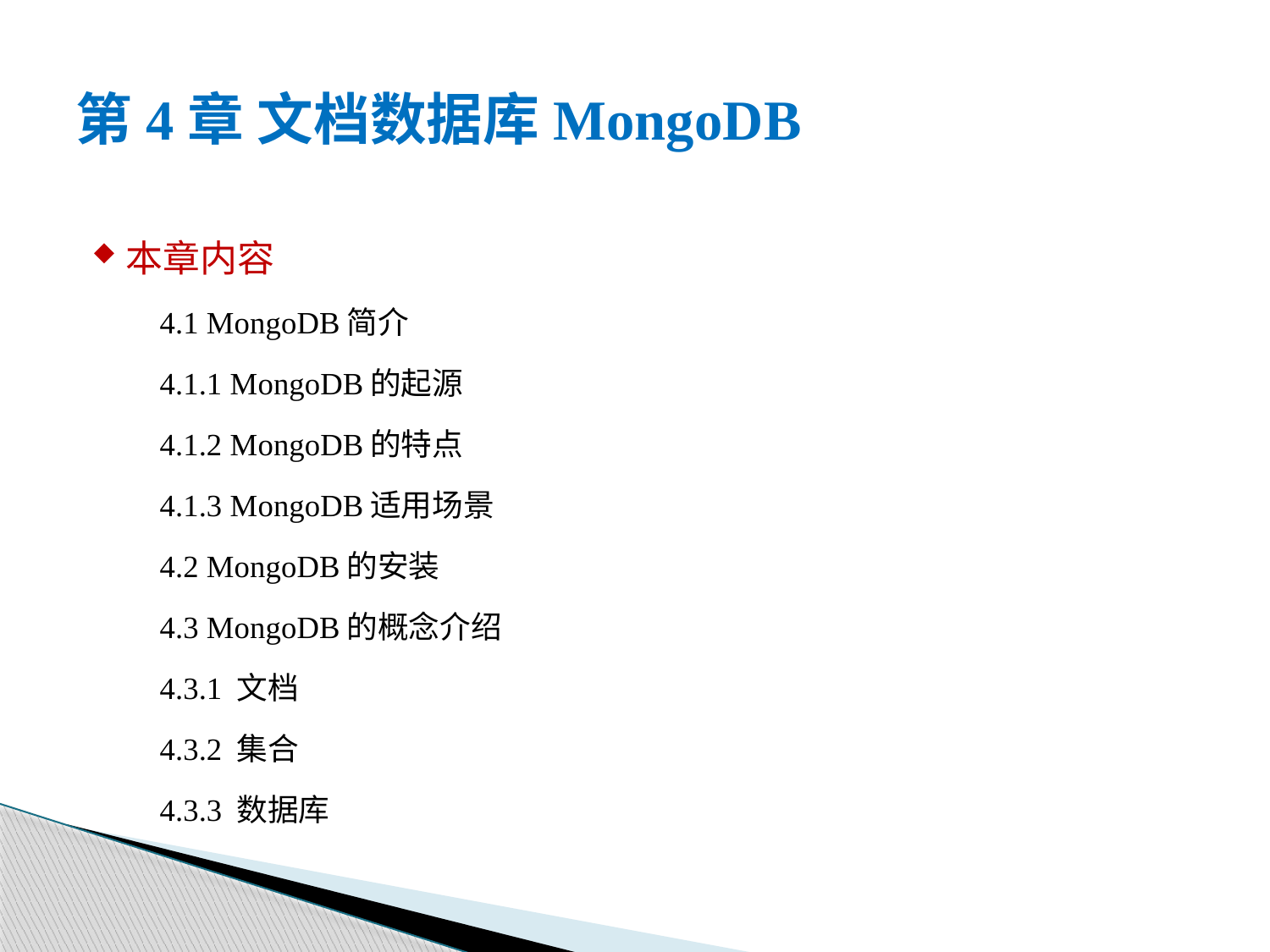

# 第4章 文档数据库MongoDB
本章内容
	4.1 MongoDB简介
		4.1.1 MongoDB的起源
		4.1.2 MongoDB的特点
		4.1.3 MongoDB适用场景
	4.2 MongoDB的安装
	4.3 MongoDB的概念介绍
		4.3.1 文档
		4.3.2 集合
		4.3.3 数据库